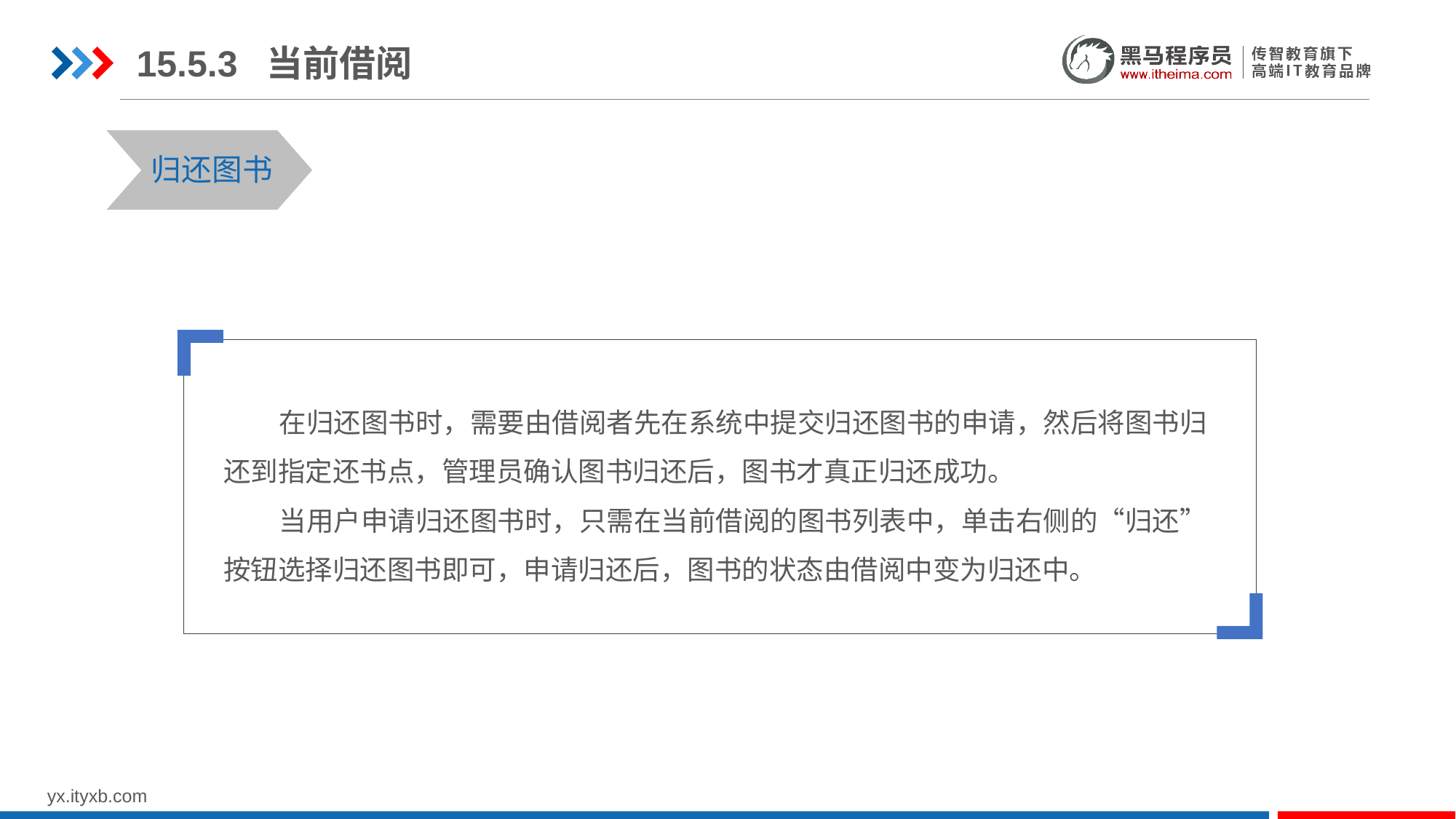

15.5.3  当前借阅

归还图书

        在归还图书时，需要由借阅者先在系统中提交归还图书的申请，然后将图书归还到指定还书点，管理员确认图书归还后，图书才真正归还成功。
        当用户申请归还图书时，只需在当前借阅的图书列表中，单击右侧的“归还”按钮选择归还图书即可，申请归还后，图书的状态由借阅中变为归还中。